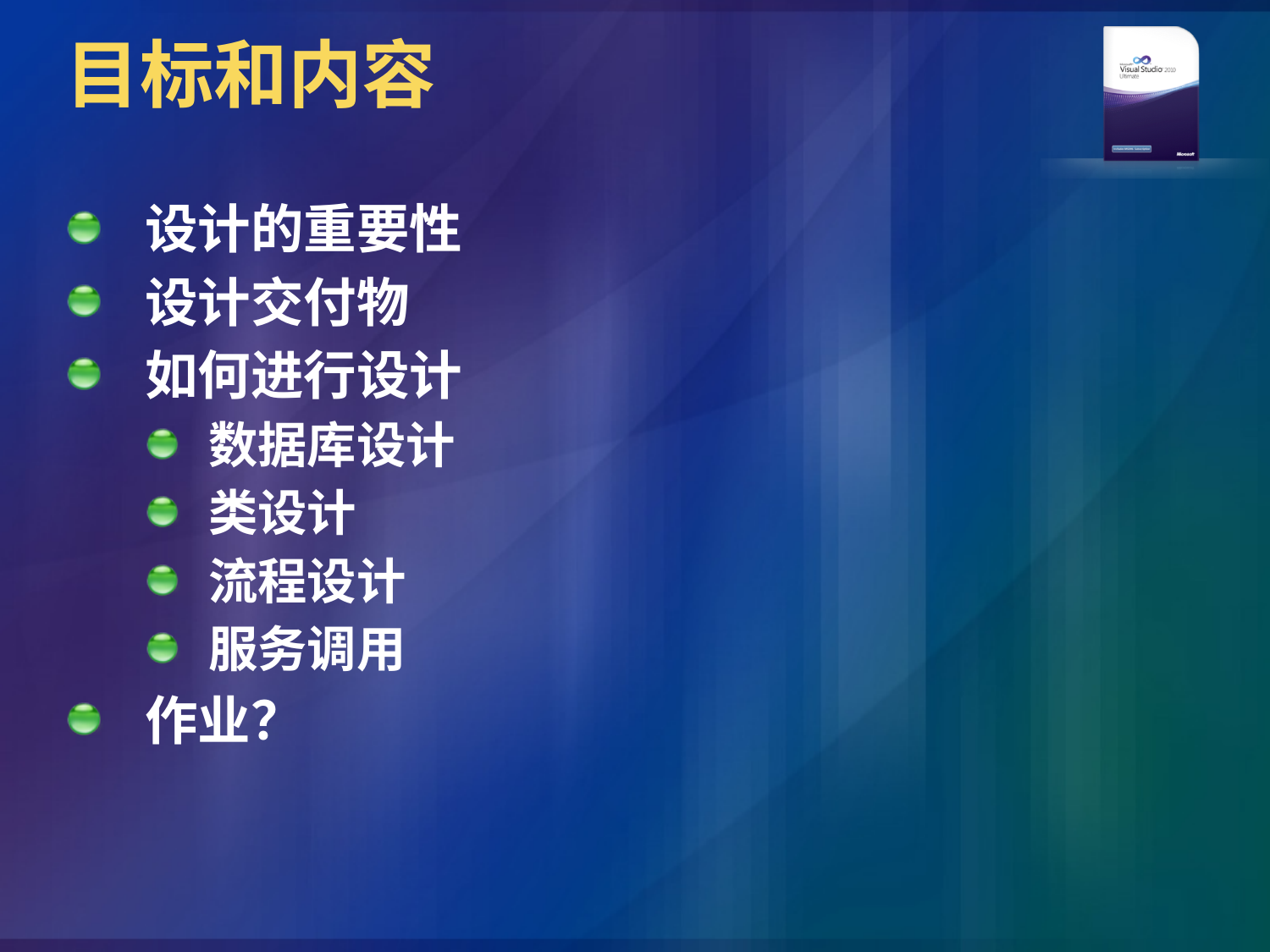

# 目标和内容
设计的重要性
设计交付物
如何进行设计
数据库设计
类设计
流程设计
服务调用
作业？